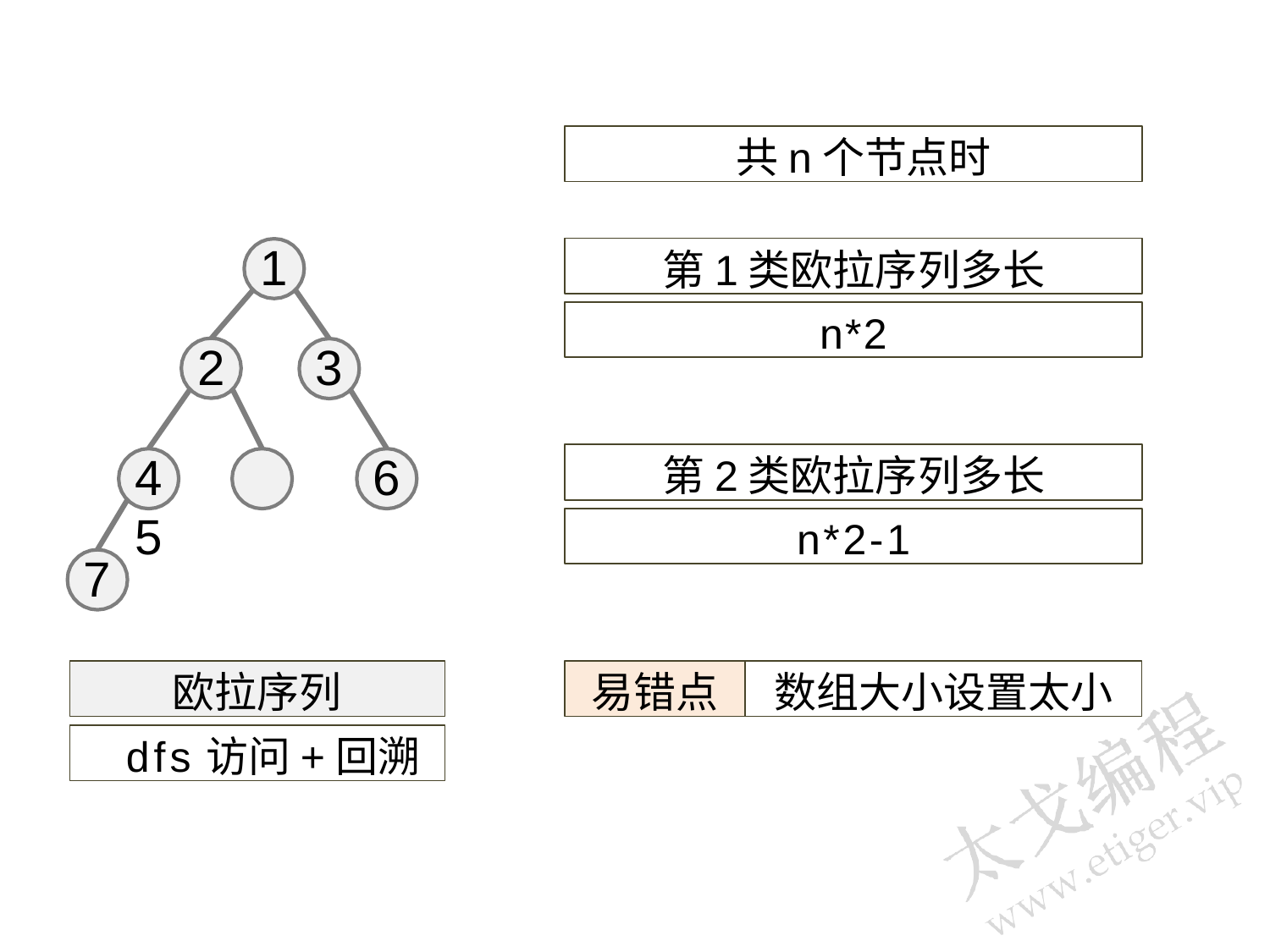

共n个节点时
1

第1类欧拉序列多长

n*2
2
3

第2类欧拉序列多长
4	5
6

n*2-1
7
欧拉序列
易错点
数组大小设置太小

dfs访问+回溯